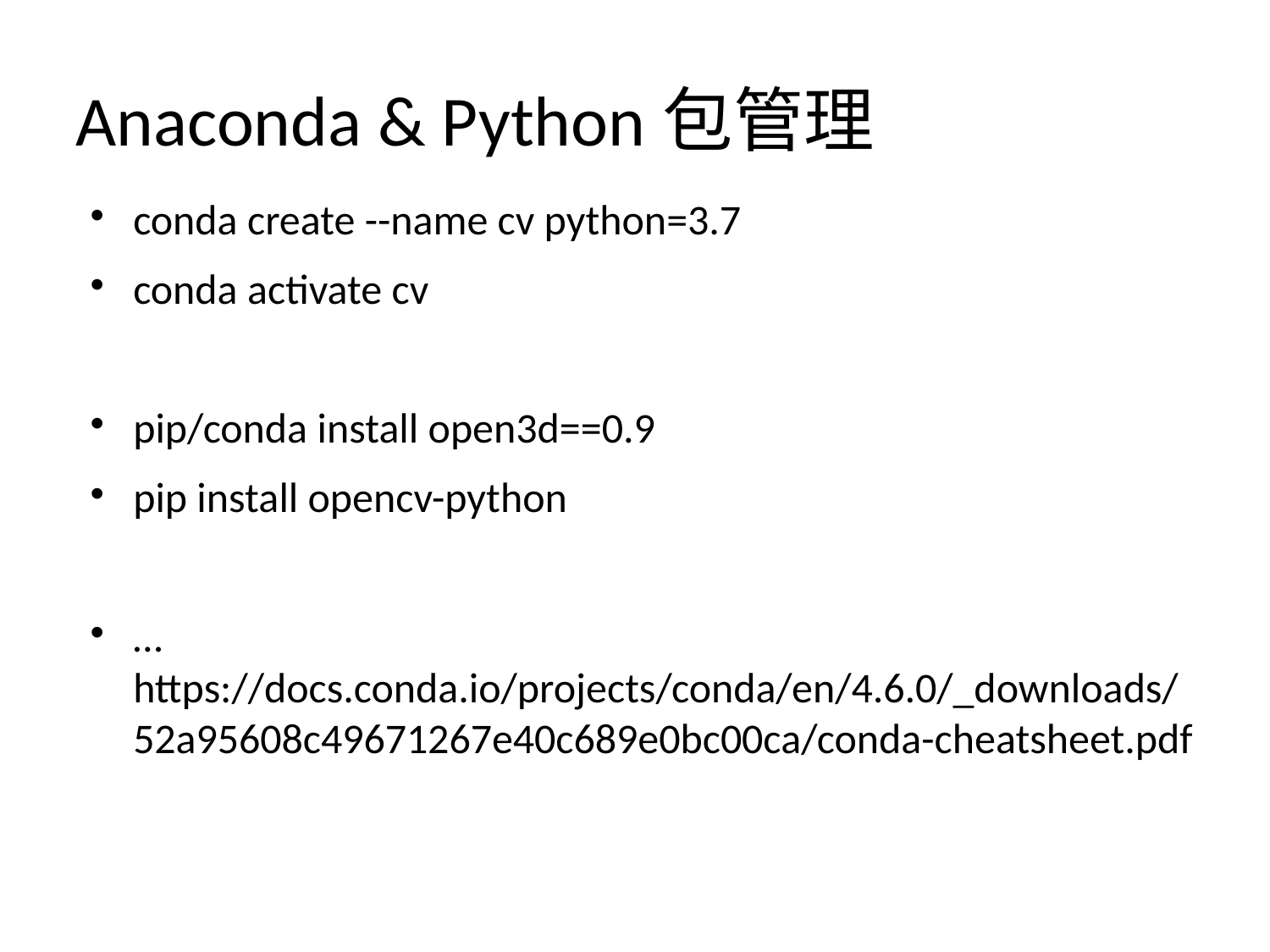

Anaconda & Python包管理
conda create --name cv python=3.7
conda activate cv

pip/conda install open3d==0.9
pip install opencv-python

…  https://docs.conda.io/projects/conda/en/4.6.0/_downloads/52a95608c49671267e40c689e0bc00ca/conda-cheatsheet.pdf